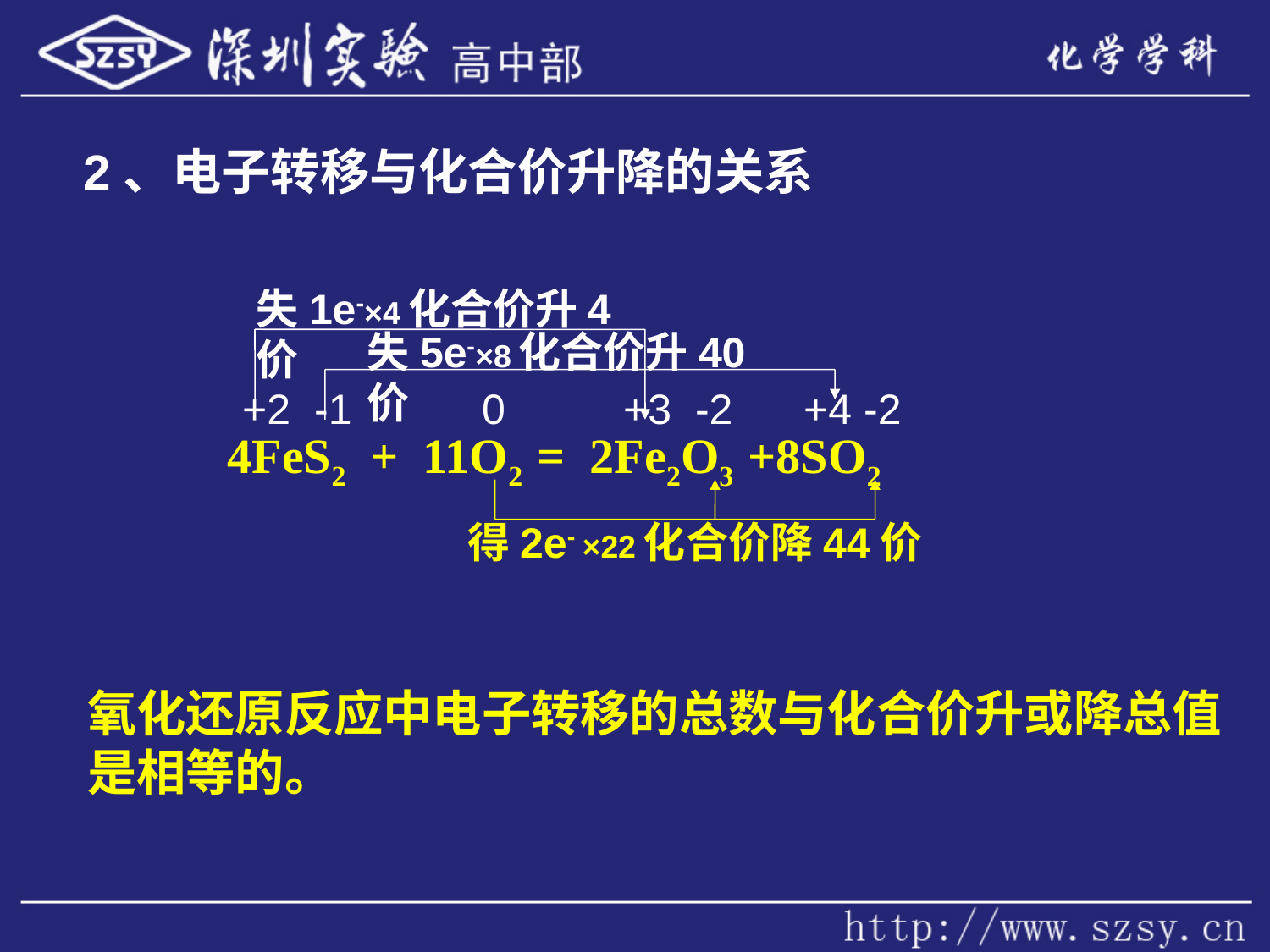

2、电子转移与化合价升降的关系
失1e-×4化合价升4价
失5e-×8化合价升40价

+2  -1           0          +3  -2      +4 -2
4FeS2  +  11O2  =  2Fe2O3  +8SO2

得2e- ×22化合价降44价
氧化还原反应中电子转移的总数与化合价升或降总值是相等的。